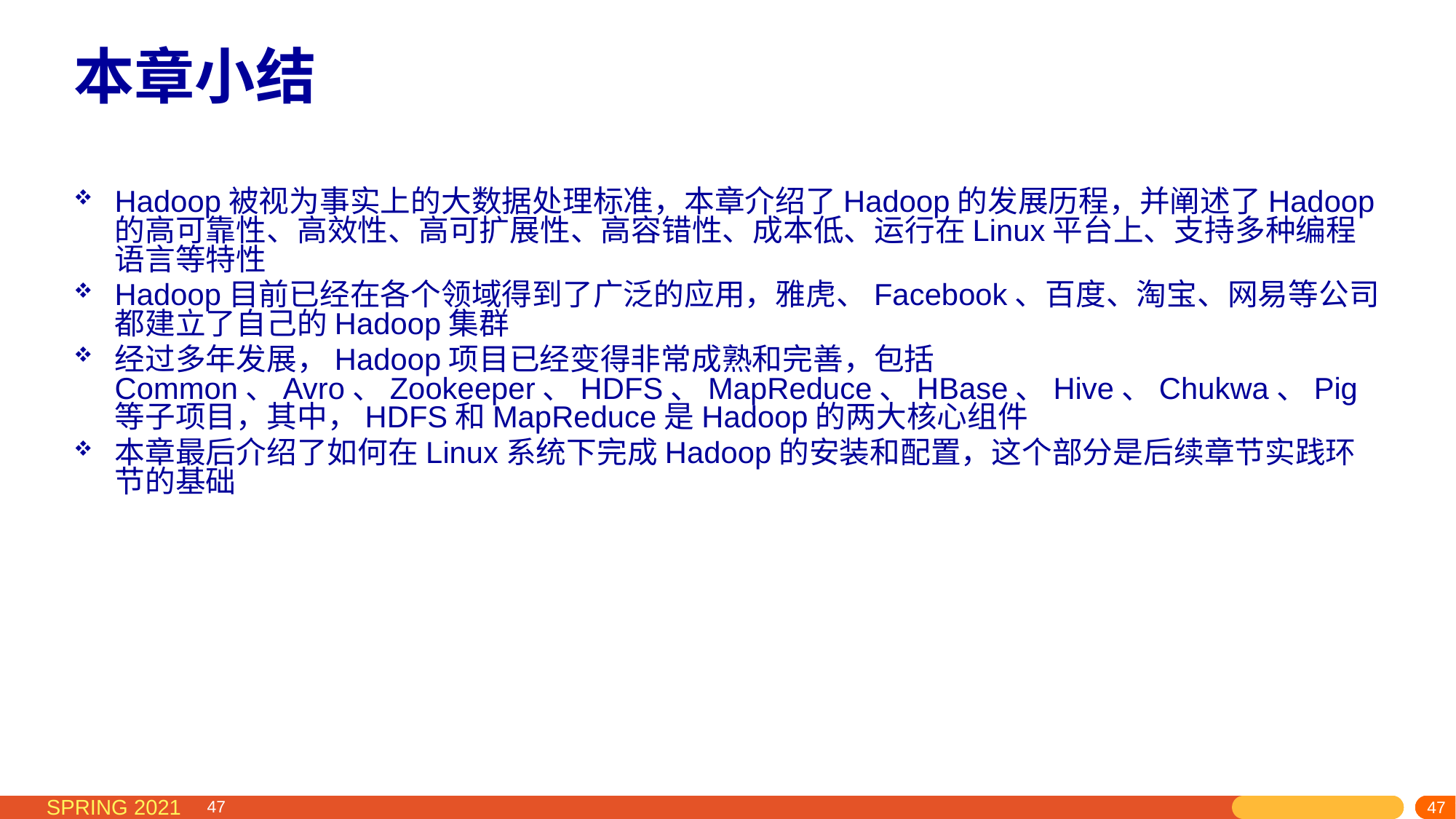

# 本章小结
Hadoop被视为事实上的大数据处理标准，本章介绍了Hadoop的发展历程，并阐述了Hadoop的高可靠性、高效性、高可扩展性、高容错性、成本低、运行在Linux平台上、支持多种编程语言等特性
Hadoop目前已经在各个领域得到了广泛的应用，雅虎、Facebook、百度、淘宝、网易等公司都建立了自己的Hadoop集群
经过多年发展，Hadoop项目已经变得非常成熟和完善，包括Common、Avro、Zookeeper、HDFS、MapReduce、HBase、Hive、Chukwa、Pig等子项目，其中，HDFS和MapReduce是Hadoop的两大核心组件
本章最后介绍了如何在Linux系统下完成Hadoop的安装和配置，这个部分是后续章节实践环节的基础